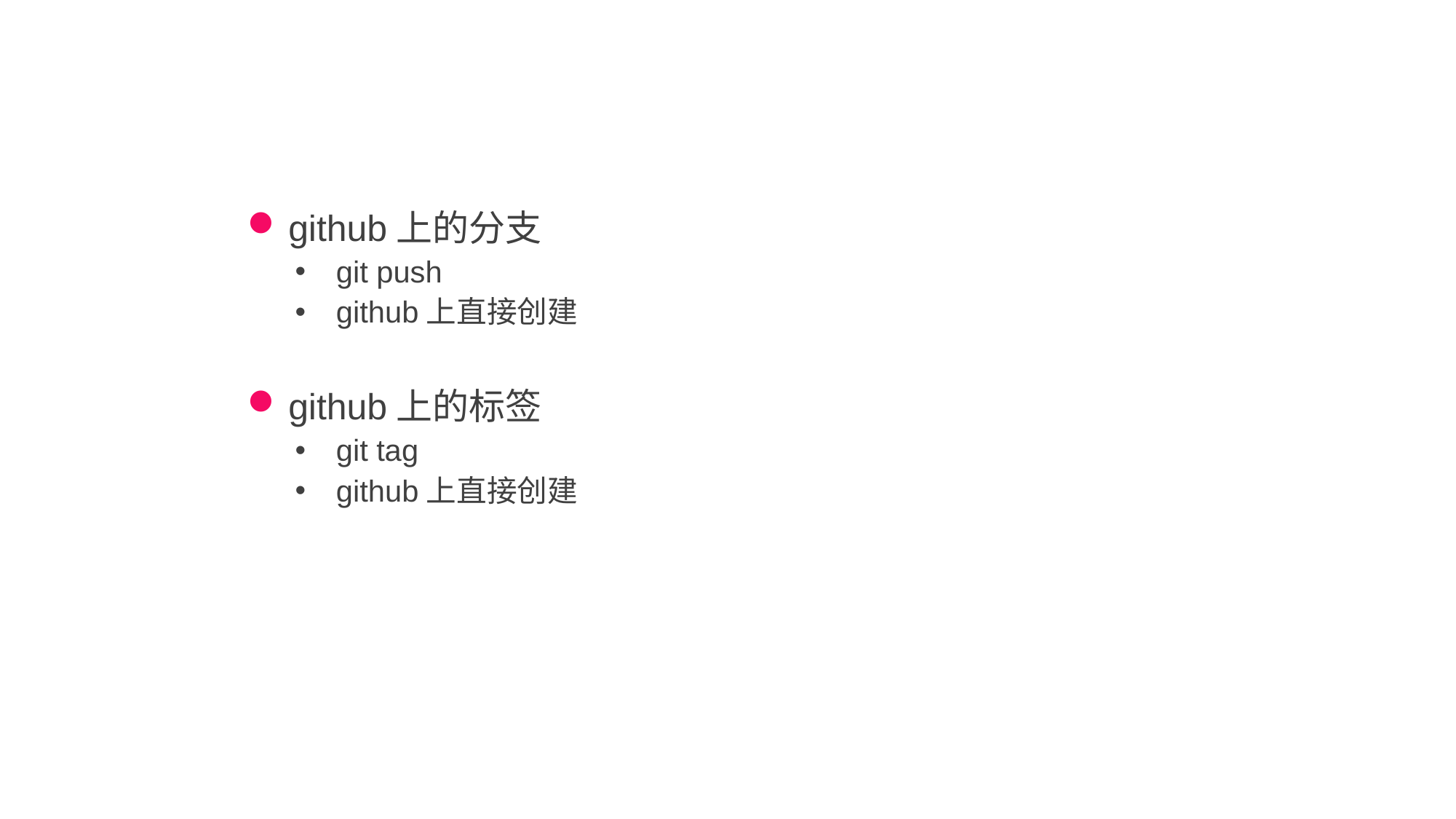

github上的分支
git push
github上直接创建

github上的标签
git tag
github上直接创建